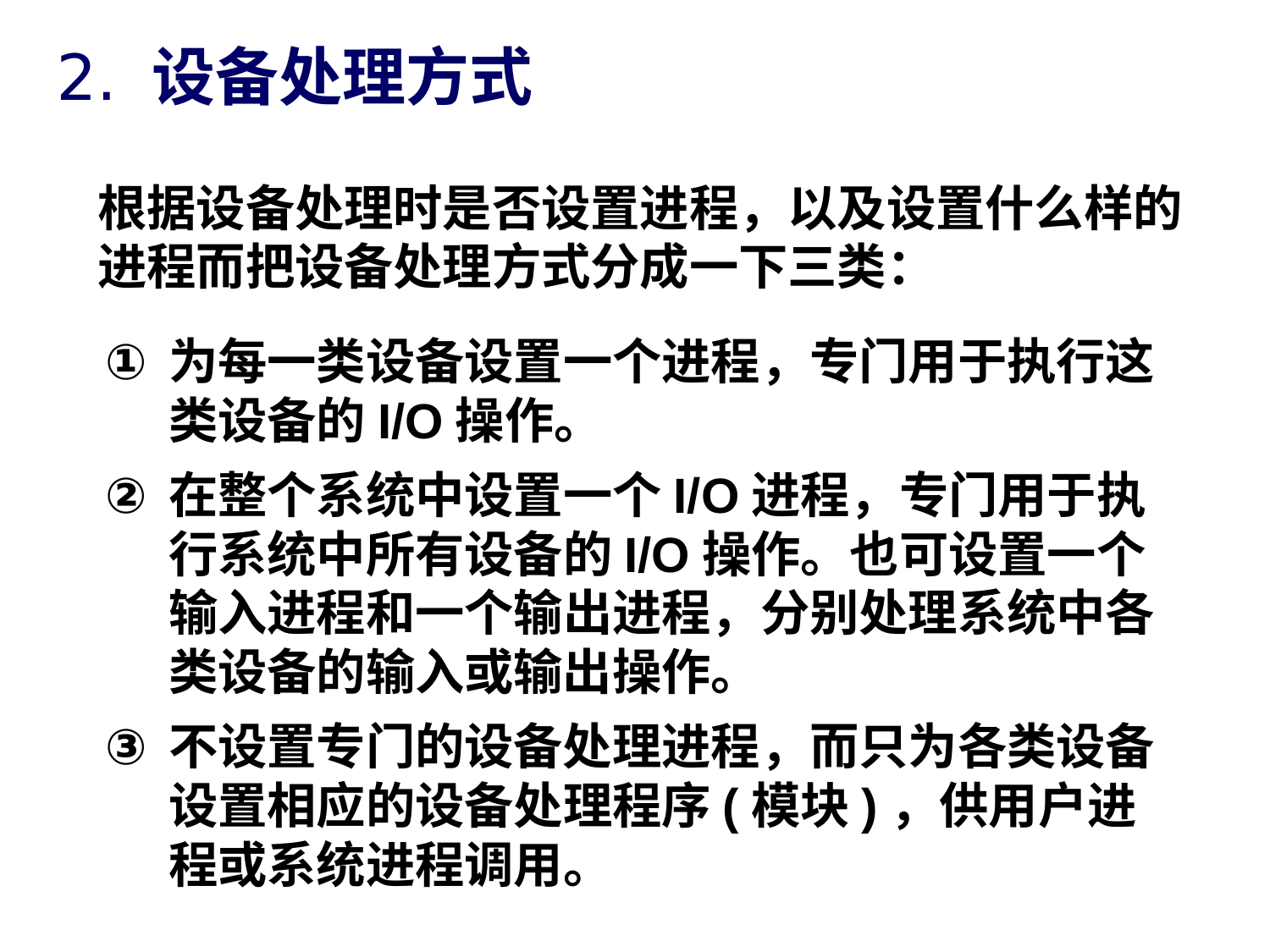

# 2. 设备处理方式
根据设备处理时是否设置进程，以及设置什么样的进程而把设备处理方式分成一下三类：
为每一类设备设置一个进程，专门用于执行这类设备的I/O操作。
在整个系统中设置一个I/O进程，专门用于执行系统中所有设备的I/O操作。也可设置一个输入进程和一个输出进程，分别处理系统中各类设备的输入或输出操作。
不设置专门的设备处理进程，而只为各类设备设置相应的设备处理程序(模块)，供用户进程或系统进程调用。
40